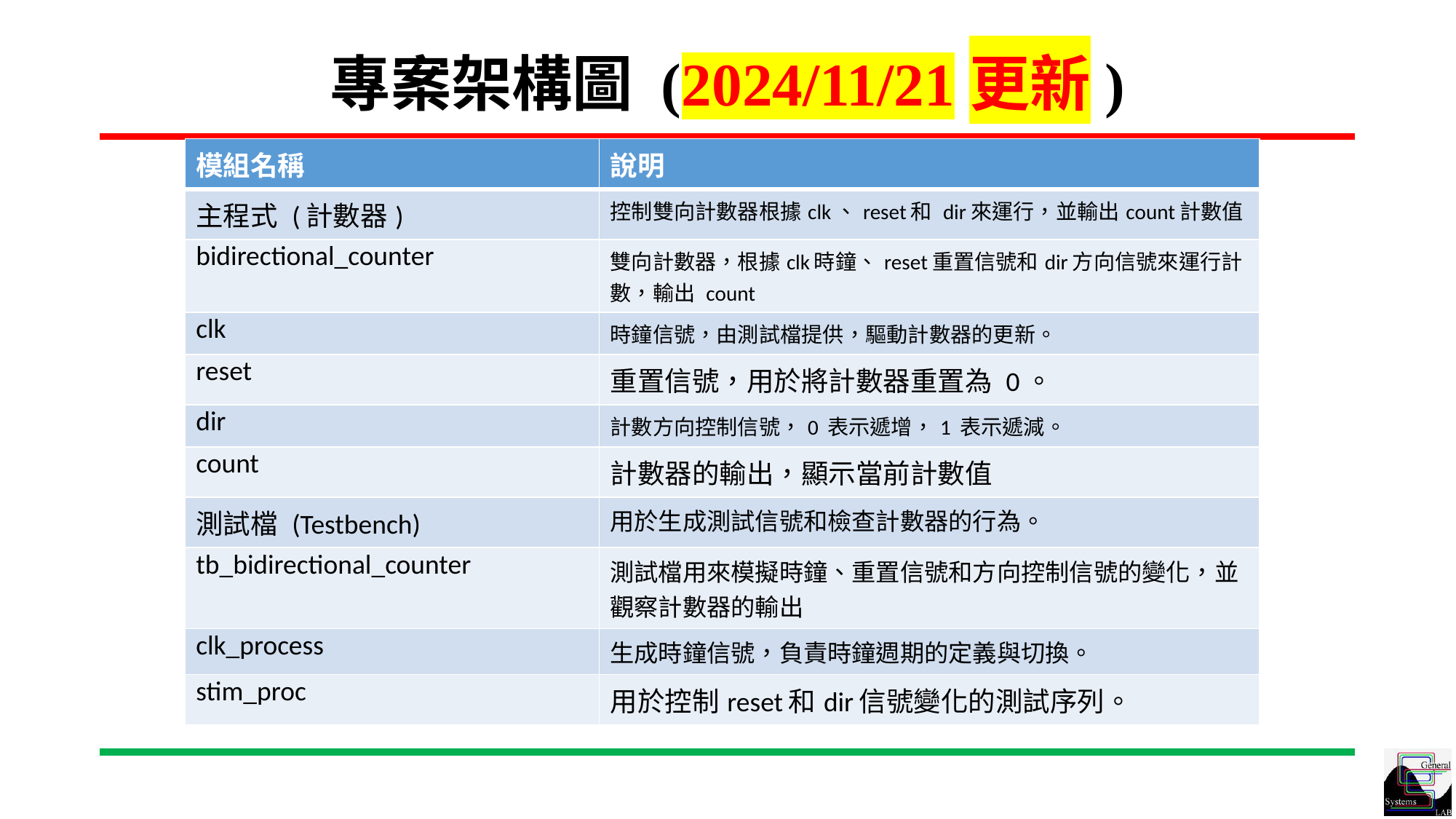

# 專案架構圖 (2024/11/21更新)
| 模組名稱 | 說明 |
| --- | --- |
| 主程式 (計數器) | 控制雙向計數器根據clk、reset和 dir來運行，並輸出count計數值 |
| bidirectional\_counter | 雙向計數器，根據clk時鐘、reset重置信號和dir方向信號來運行計數，輸出 count |
| clk | 時鐘信號，由測試檔提供，驅動計數器的更新。 |
| reset | 重置信號，用於將計數器重置為 0。 |
| dir | 計數方向控制信號，0 表示遞增，1 表示遞減。 |
| count | 計數器的輸出，顯示當前計數值 |
| 測試檔 (Testbench) | 用於生成測試信號和檢查計數器的行為。 |
| tb\_bidirectional\_counter | 測試檔用來模擬時鐘、重置信號和方向控制信號的變化，並觀察計數器的輸出 |
| clk\_process | 生成時鐘信號，負責時鐘週期的定義與切換。 |
| stim\_proc | 用於控制reset和dir信號變化的測試序列。 |